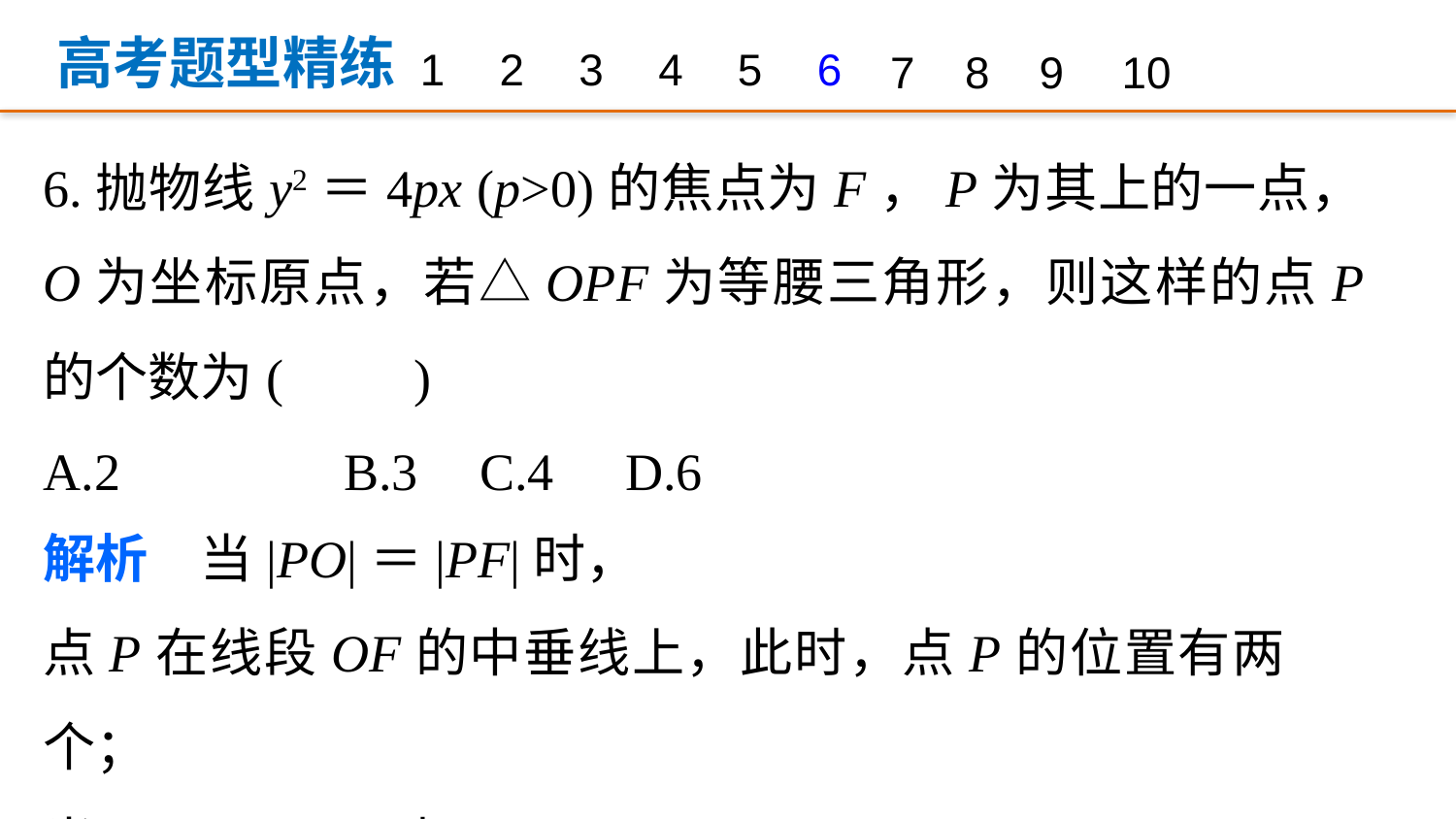

高考题型精练
1
2
3
4
5
6
7
8
9
10
6.抛物线y2＝4px (p>0)的焦点为F，P为其上的一点，O为坐标原点，若△OPF为等腰三角形，则这样的点P的个数为(　　)
A.2  	B.3  	C.4  	D.6
解析　当|PO|＝|PF|时，
点P在线段OF的中垂线上，此时，点P的位置有两个；
当|OP|＝|OF|时，